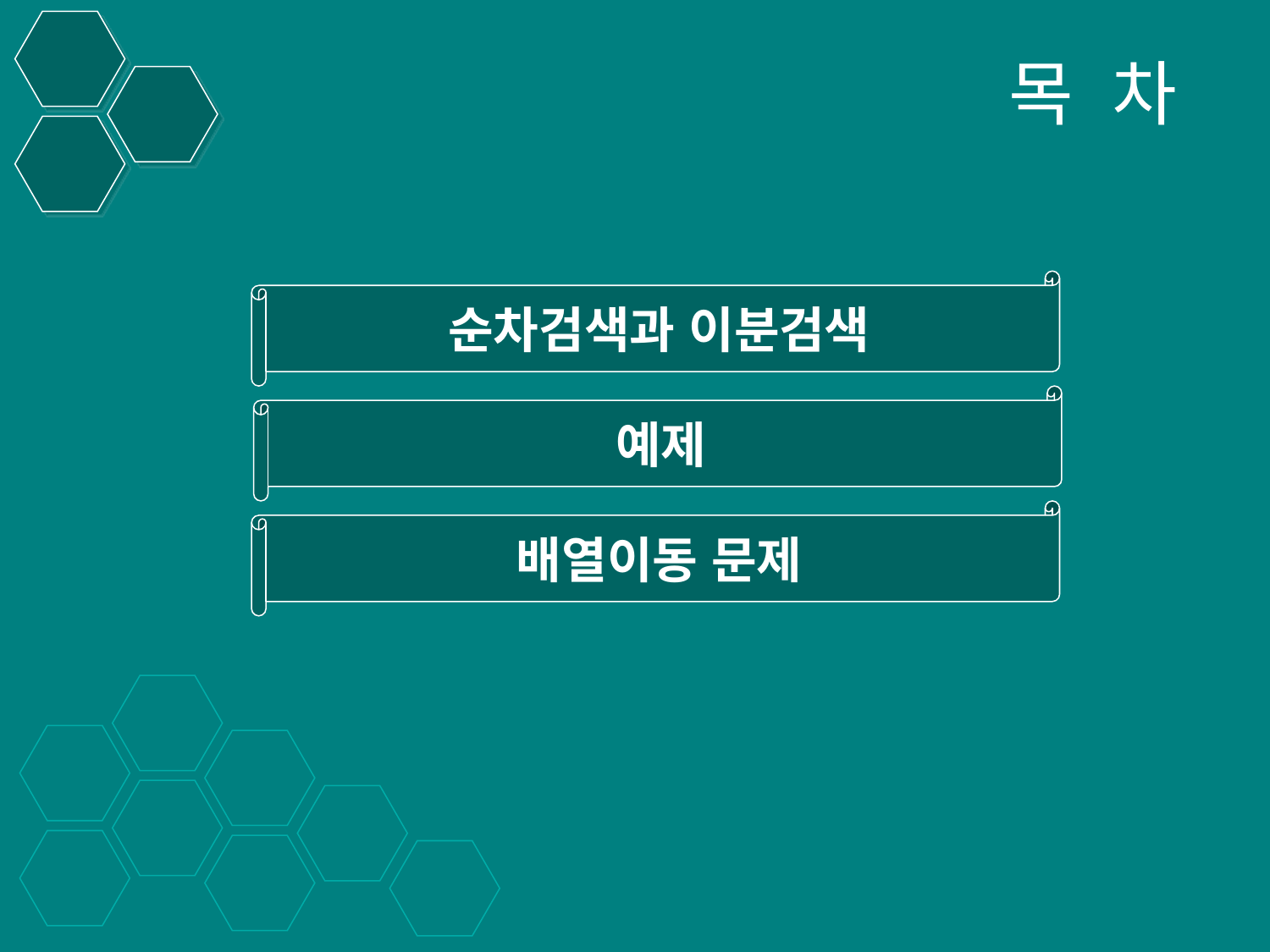

# 목  차
순차검색과 이분검색
예제
배열이동 문제